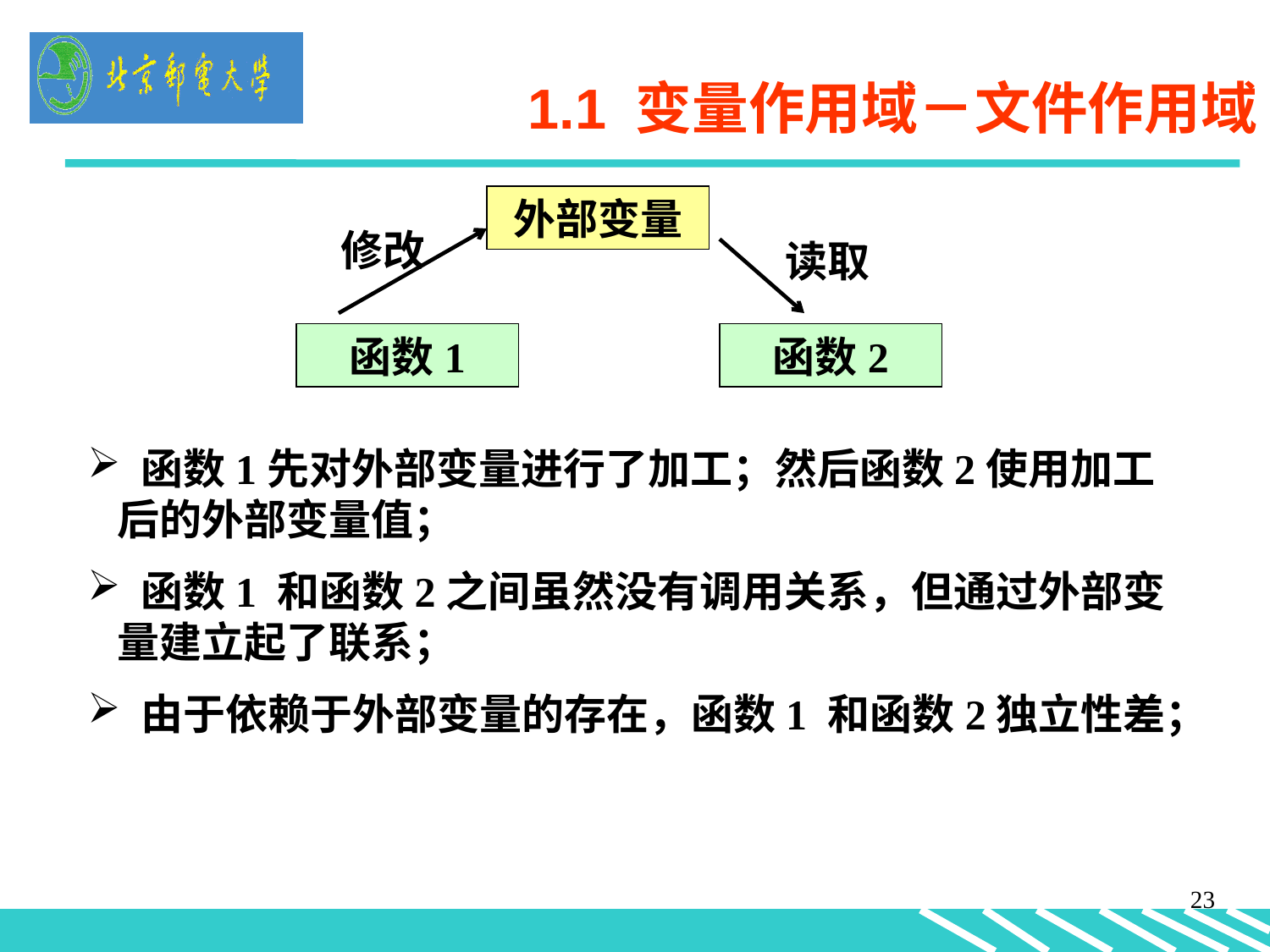

# 1.1 变量作用域－文件作用域
外部变量
修改

读取

函数1
函数2
 函数1先对外部变量进行了加工；然后函数2使用加工后的外部变量值；
 函数1 和函数2之间虽然没有调用关系，但通过外部变量建立起了联系；
 由于依赖于外部变量的存在，函数1 和函数2独立性差；
23